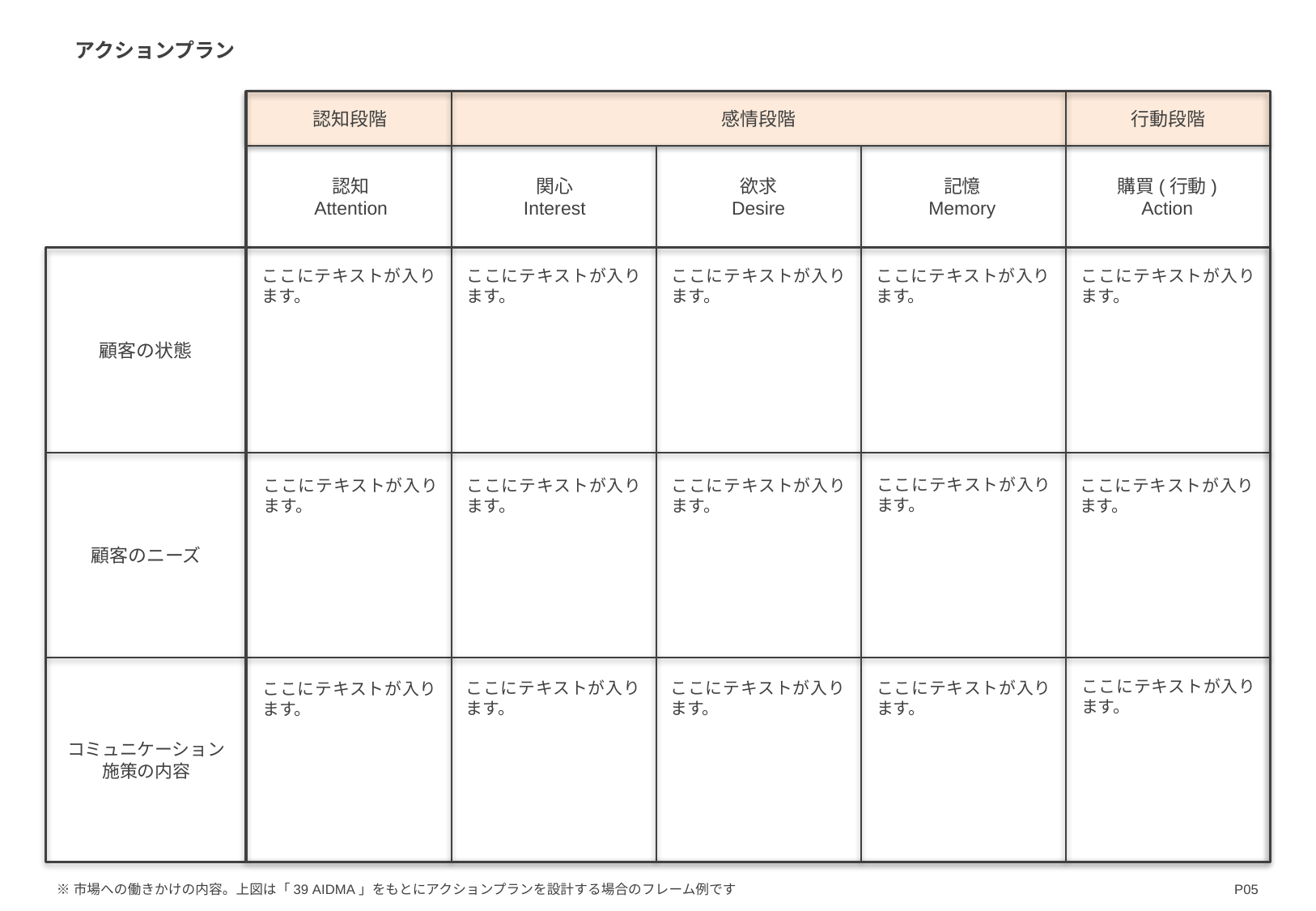

アクションプラン

認知段階
感情段階
行動段階
認知
Attention
関心
Interest
欲求
Desire
記憶
Memory
購買(行動)
Action

ここにテキストが入ります。
ここにテキストが入ります。
ここにテキストが入ります。
ここにテキストが入ります。
ここにテキストが入ります。
顧客の状態
ここにテキストが入ります。
ここにテキストが入ります。
ここにテキストが入ります。
ここにテキストが入ります。
ここにテキストが入ります。
顧客のニーズ
ここにテキストが入ります。
ここにテキストが入ります。
ここにテキストが入ります。
ここにテキストが入ります。
ここにテキストが入ります。
コミュニケーション
施策の内容
※市場への働きかけの内容。上図は「39 AIDMA」をもとにアクションプランを設計する場合のフレーム例です
P05